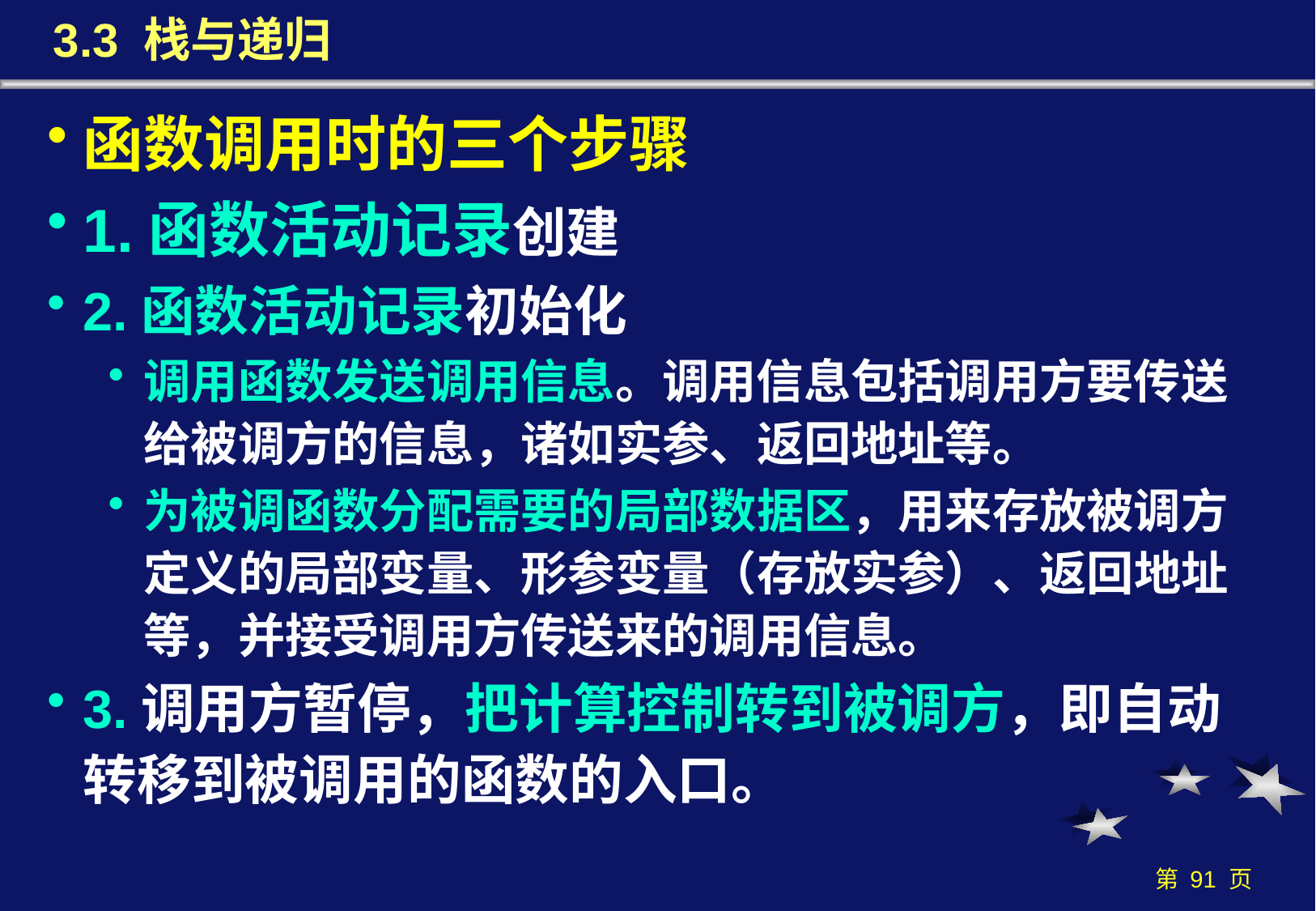

# 3.3 栈与递归
函数调用时的三个步骤
1.函数活动记录创建
2.函数活动记录初始化
调用函数发送调用信息。调用信息包括调用方要传送给被调方的信息，诸如实参、返回地址等。
为被调函数分配需要的局部数据区，用来存放被调方定义的局部变量、形参变量（存放实参）、返回地址等，并接受调用方传送来的调用信息。
3.调用方暂停，把计算控制转到被调方，即自动转移到被调用的函数的入口。